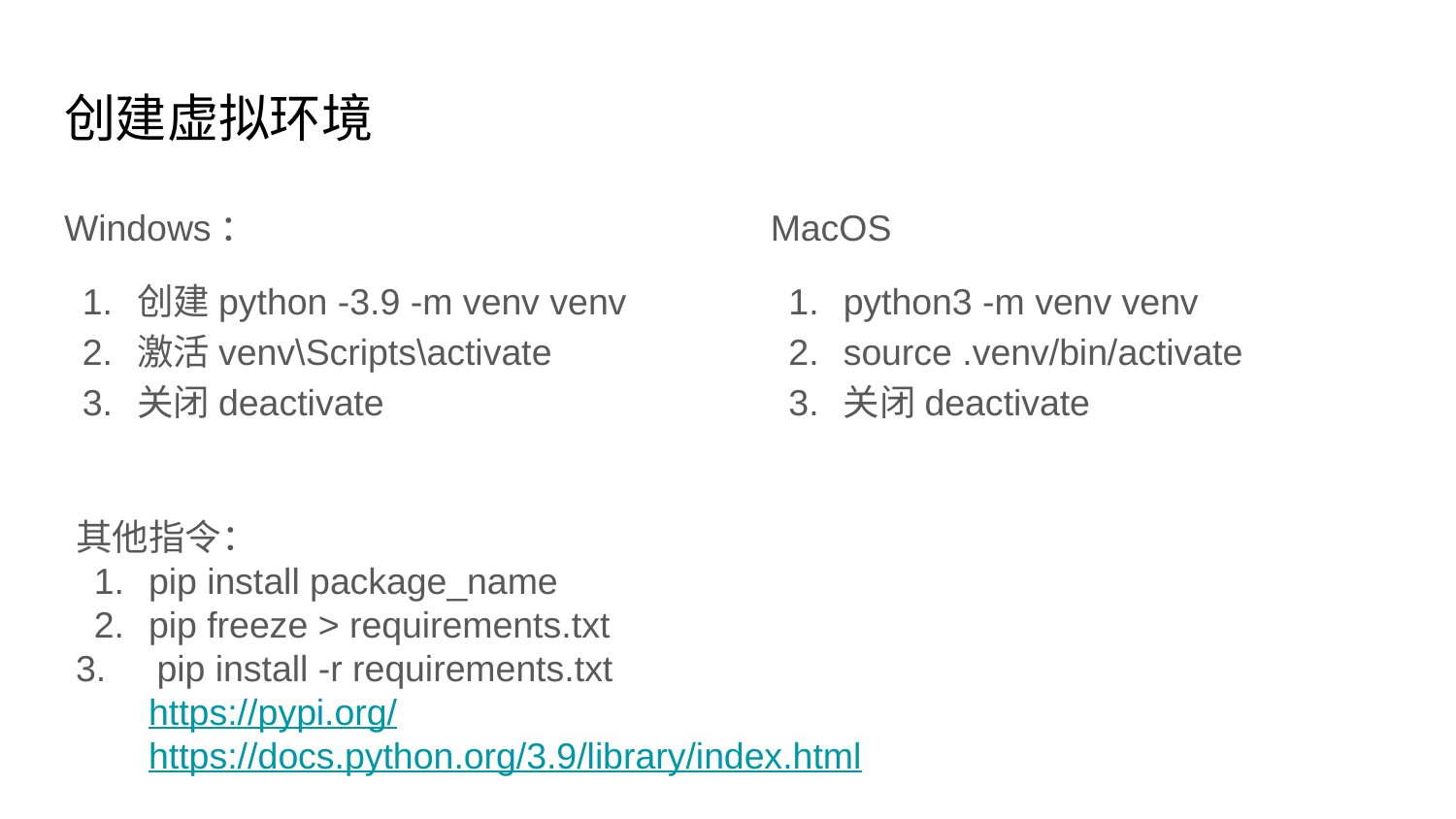

# 创建虚拟环境

Windows：
创建python -3.9 -m venv venv
激活venv\Scripts\activate
关闭deactivate
MacOS
python3 -m venv venv
source .venv/bin/activate
关闭deactivate
其他指令：
pip install package_name
pip freeze > requirements.txt
3.     pip install -r requirements.txt
https://pypi.org/           https://docs.python.org/3.9/library/index.html